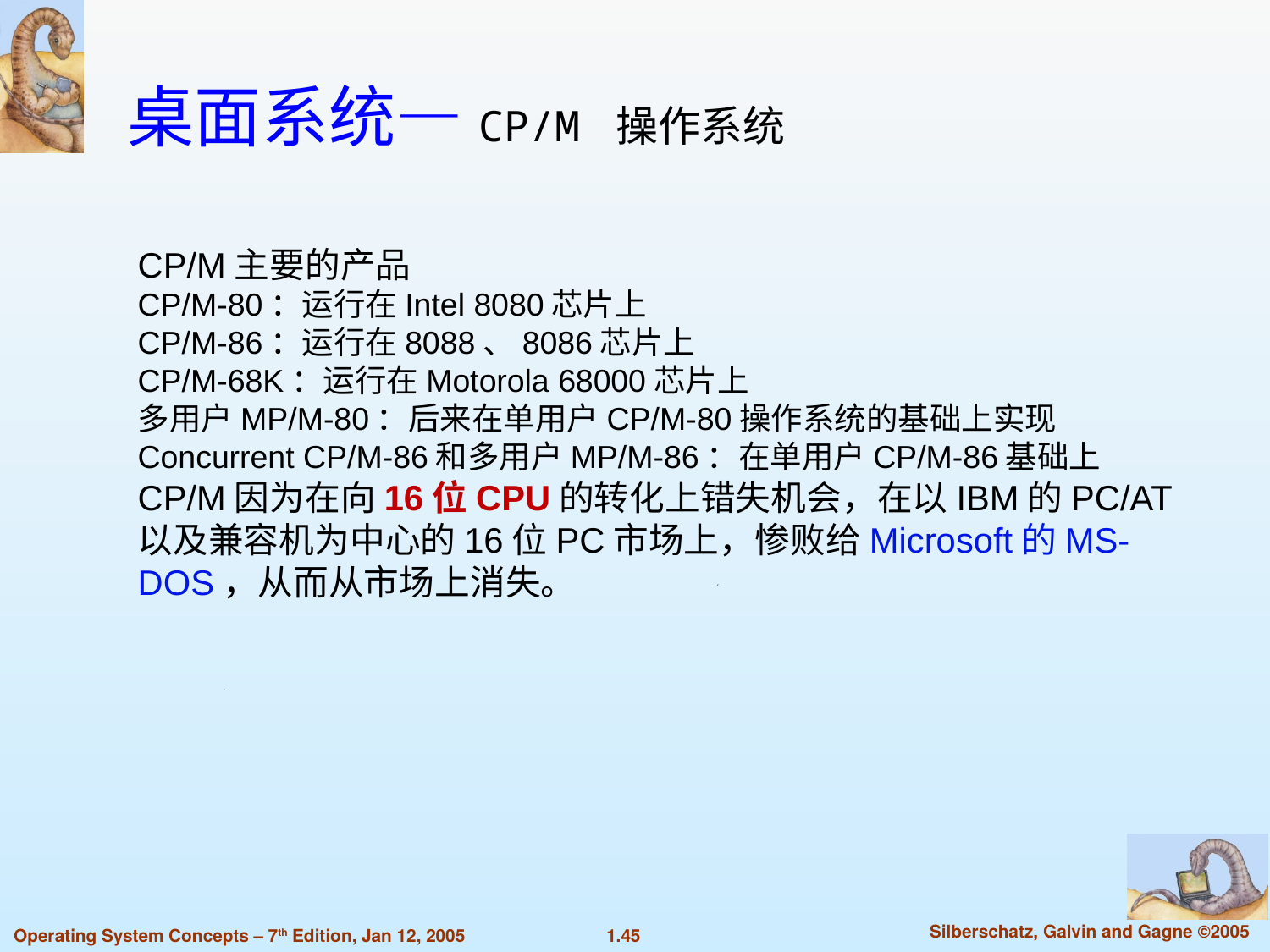

桌面系统—CP/M 操作系统
CP/M主要的产品
CP/M-80：运行在Intel 8080芯片上
CP/M-86：运行在8088、8086芯片上
CP/M-68K：运行在Motorola 68000芯片上
多用户MP/M-80：后来在单用户CP/M-80操作系统的基础上实现
Concurrent CP/M-86和多用户MP/M-86：在单用户CP/M-86基础上
CP/M因为在向16位CPU的转化上错失机会，在以IBM的PC/AT以及兼容机为中心的16位PC市场上，惨败给Microsoft的MS-DOS，从而从市场上消失。